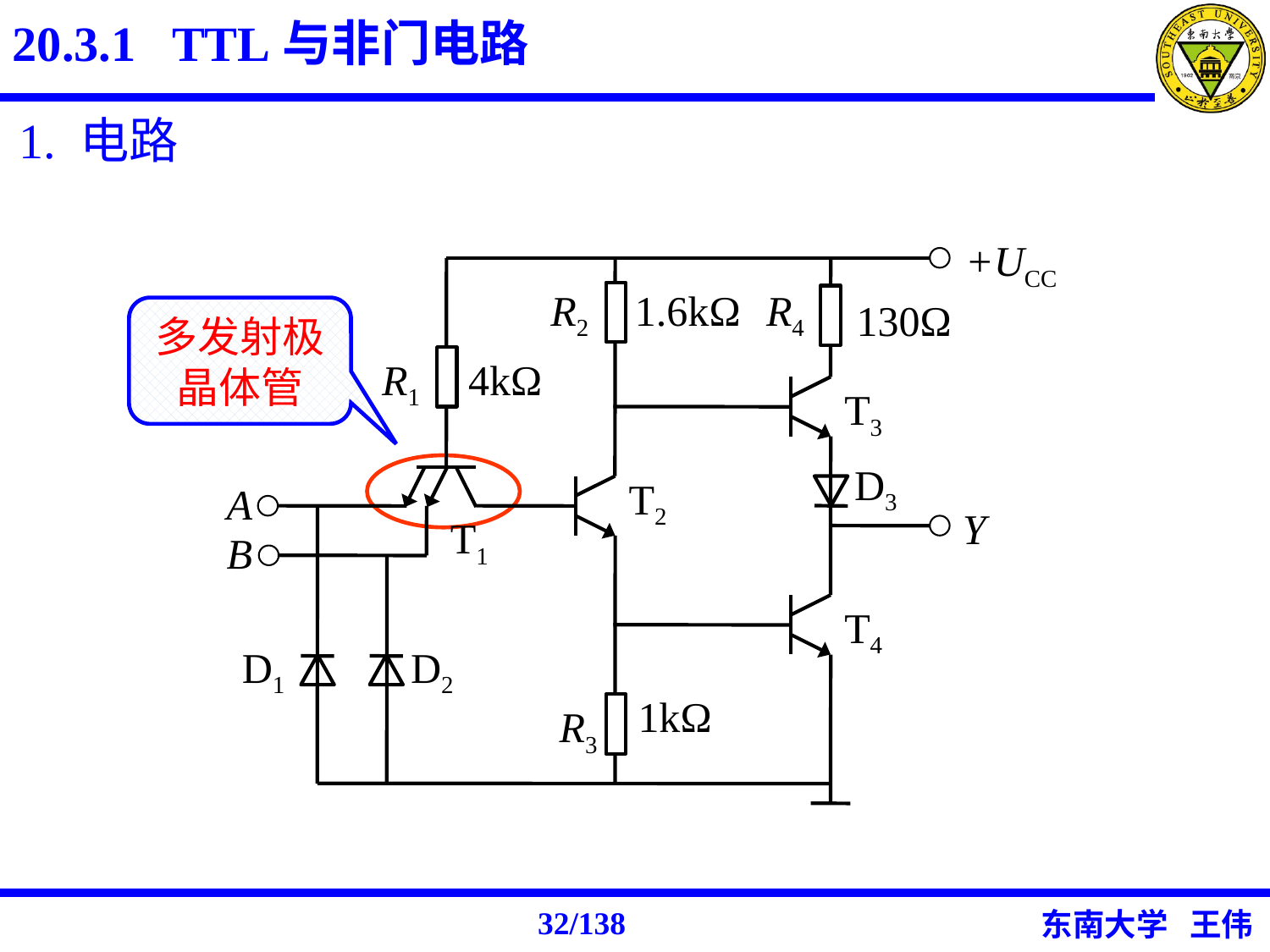

20.3.1   TTL与非门电路
1. 电路
+UCC

R2
1.6kΩ
R4

130Ω
R1

4kΩ
T3
D3
T2
A

Y
T1

B

T4
D1
D2

1kΩ
R3

多发射极晶体管